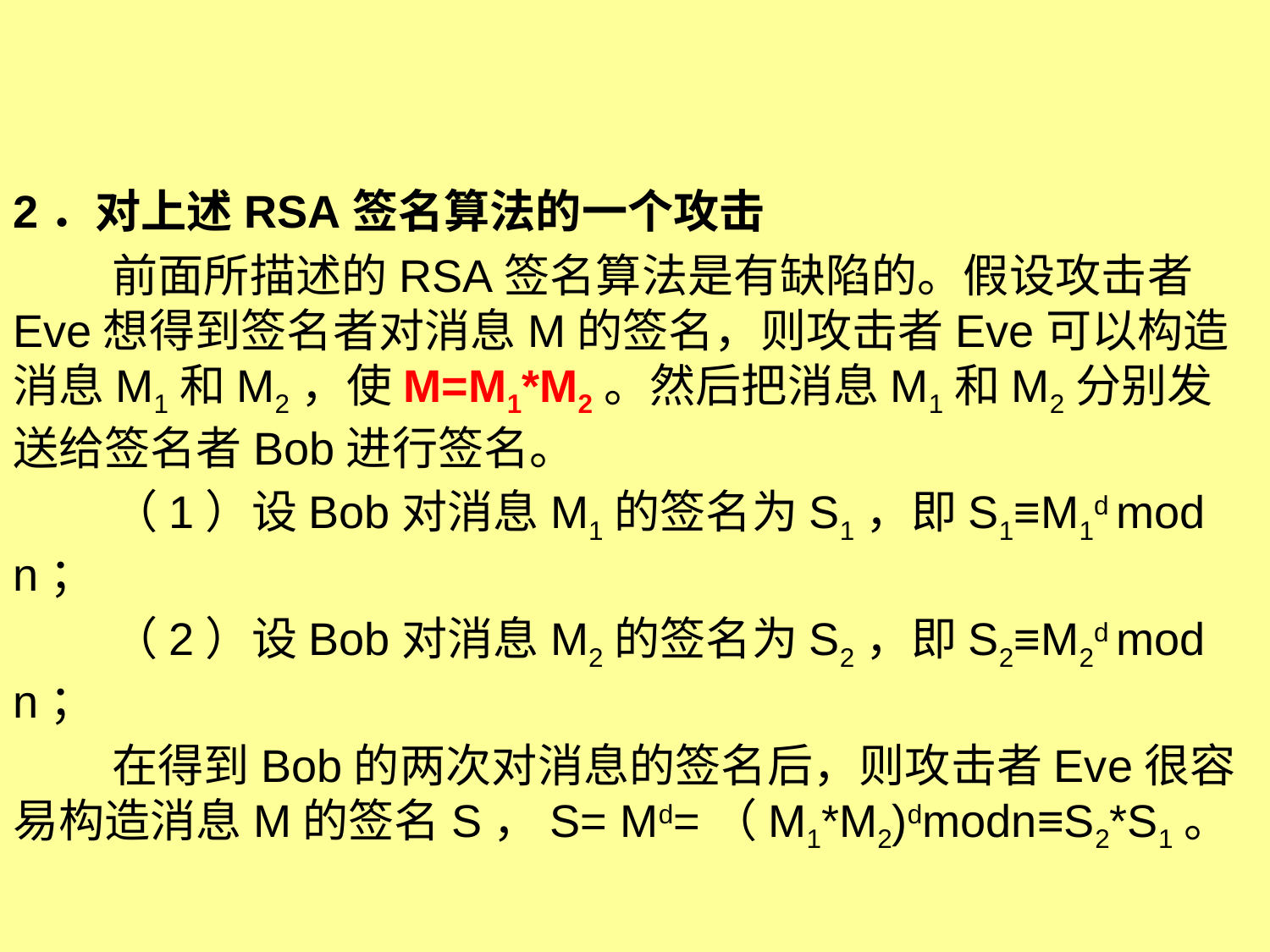

#
2．对上述RSA签名算法的一个攻击
前面所描述的RSA签名算法是有缺陷的。假设攻击者Eve想得到签名者对消息M的签名，则攻击者Eve可以构造消息M1和M2，使M=M1*M2。然后把消息M1和M2分别发送给签名者Bob进行签名。
（1）设Bob对消息M1的签名为S1，即S1≡M1d mod n；
（2）设Bob对消息M2的签名为S2，即S2≡M2d mod n；
在得到Bob的两次对消息的签名后，则攻击者Eve很容易构造消息M的签名S，S= Md=（M1*M2)dmodn≡S2*S1。